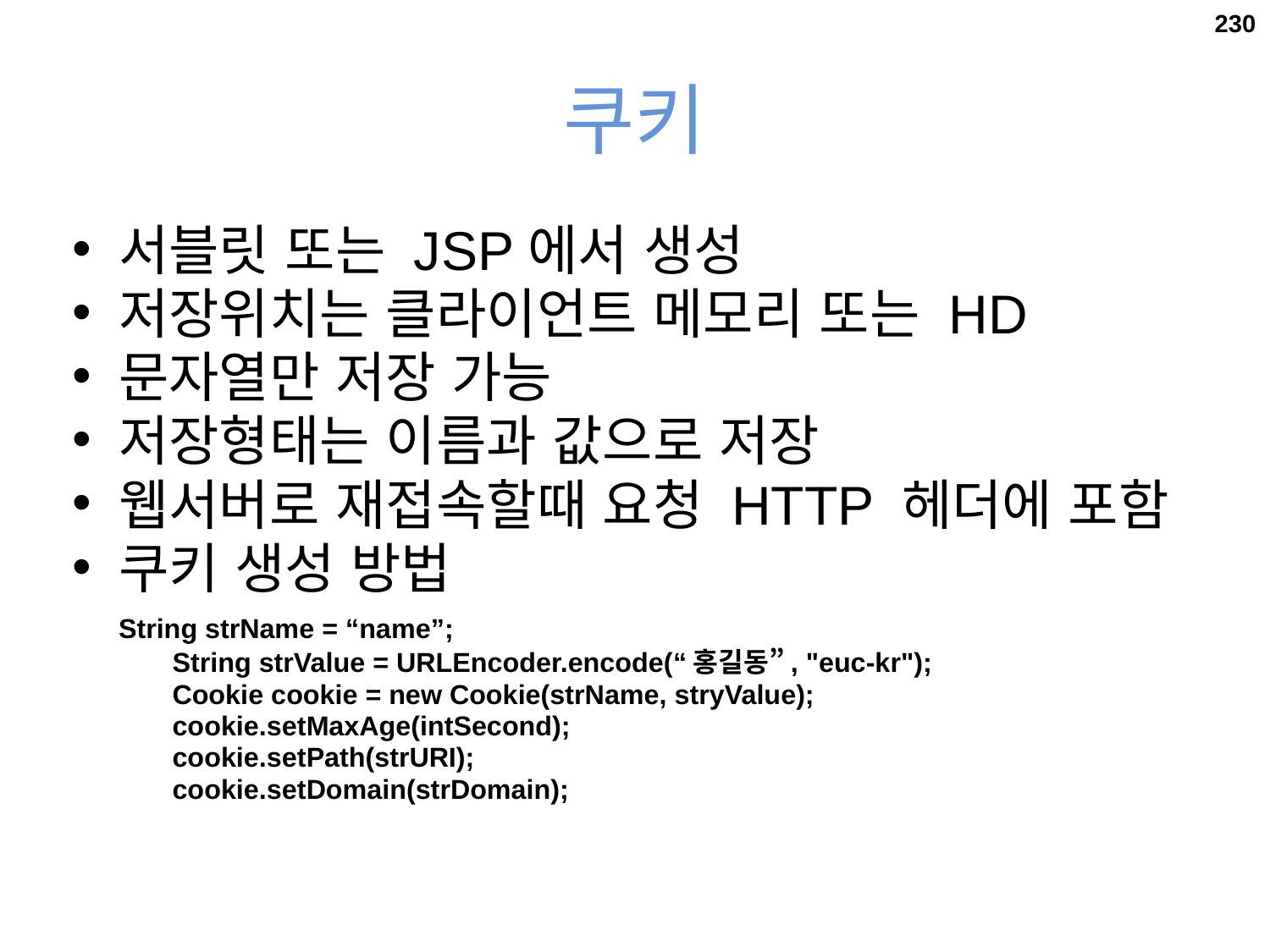

230
# 쿠키
서블릿 또는 JSP에서 생성
저장위치는 클라이언트 메모리 또는 HD
문자열만 저장 가능
저장형태는 이름과 값으로 저장
웹서버로 재접속할때 요청 HTTP 헤더에 포함
쿠키 생성 방법
		String strName = “name”;
		String strValue = URLEncoder.encode(“홍길동”, "euc-kr");
		Cookie cookie = new Cookie(strName, stryValue);
		cookie.setMaxAge(intSecond);
		cookie.setPath(strURI);
		cookie.setDomain(strDomain);